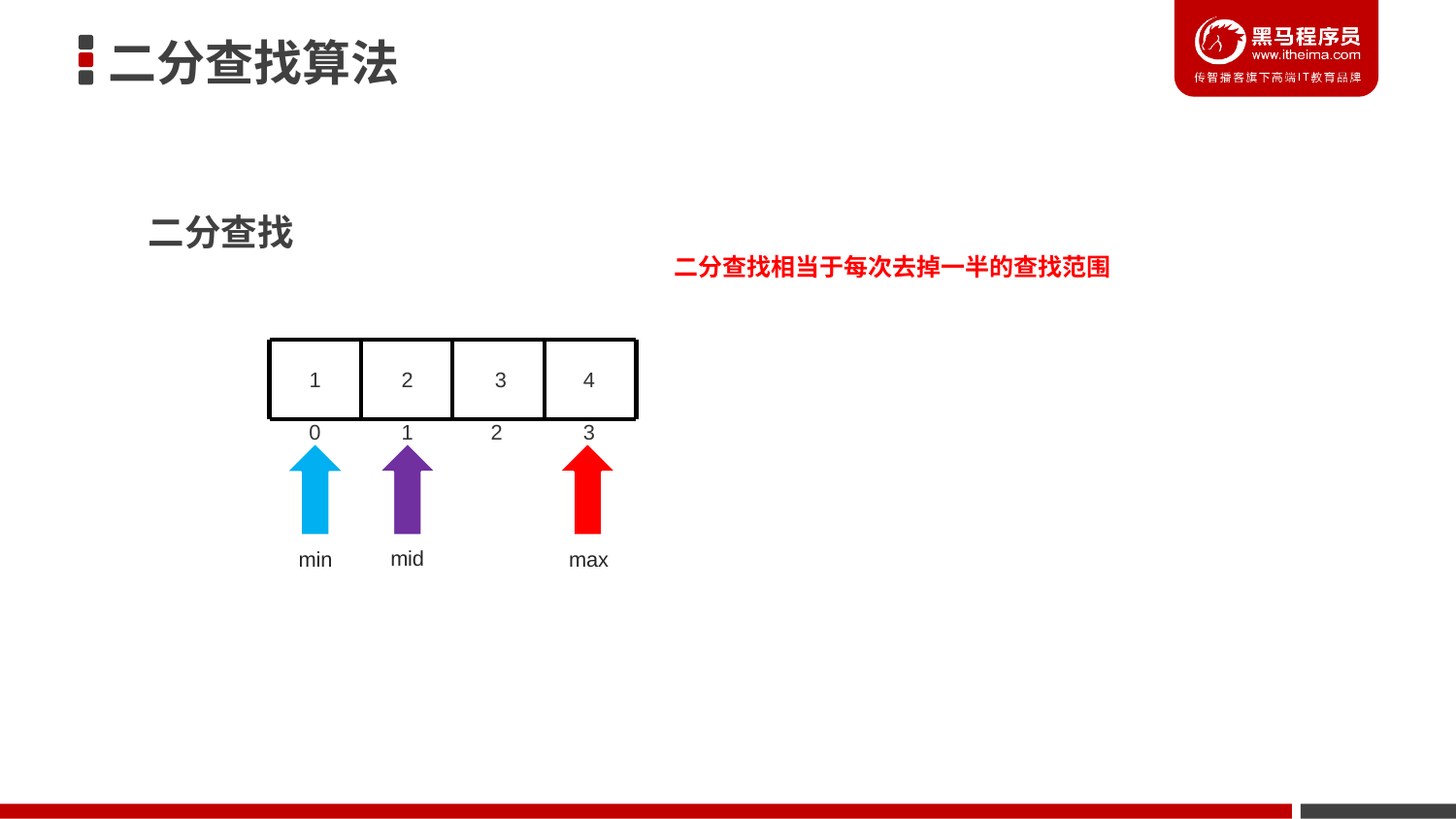

二分查找算法
二分查找
二分查找相当于每次去掉一半的查找范围
1
2
3
4
0
1
2
3

max
mid
min